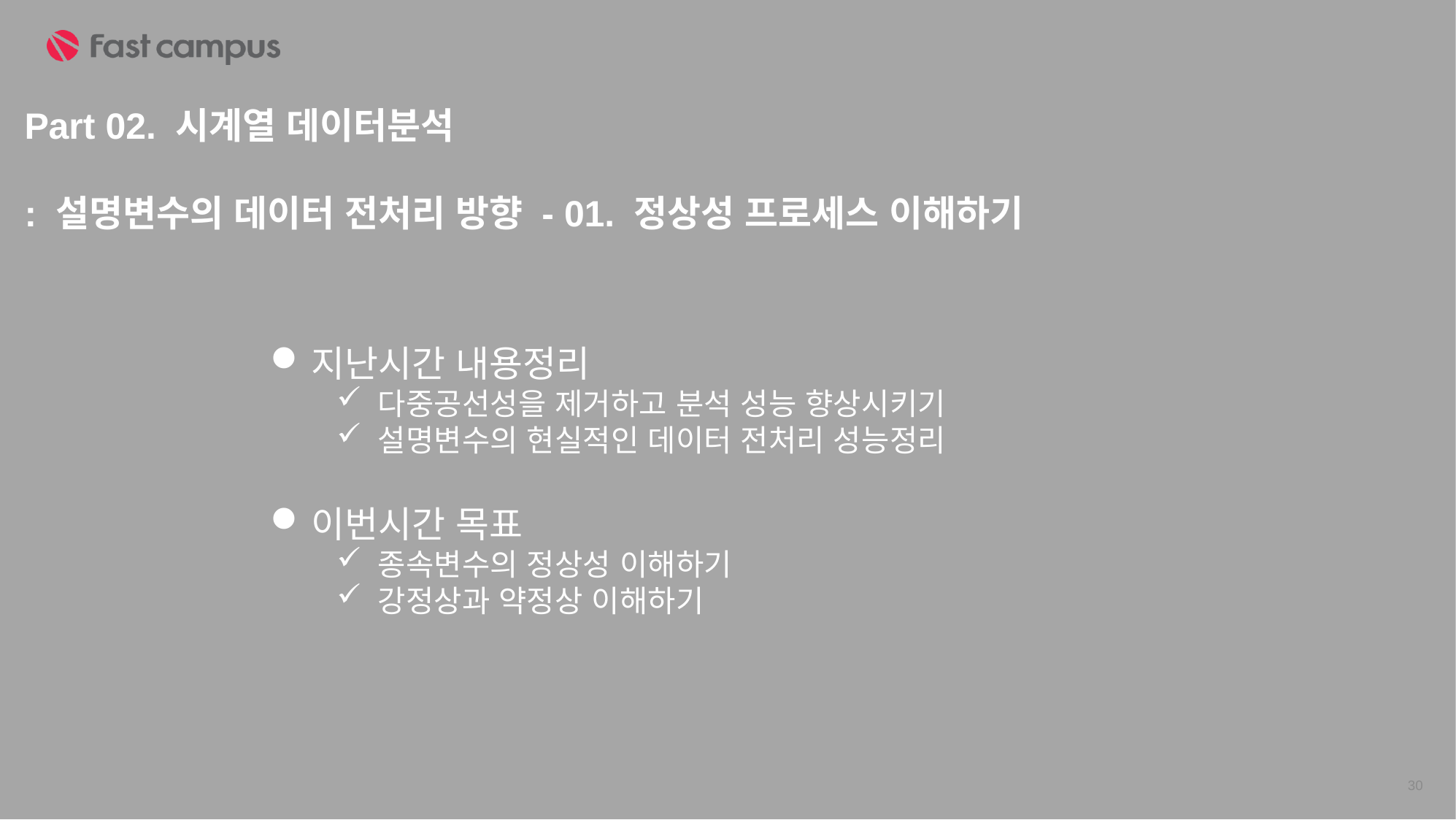

Part 02. 시계열 데이터분석

: 설명변수의 데이터 전처리 방향 - 01. 정상성 프로세스 이해하기
지난시간 내용정리
다중공선성을 제거하고 분석 성능 향상시키기
설명변수의 현실적인 데이터 전처리 성능정리

이번시간 목표
종속변수의 정상성 이해하기
강정상과 약정상 이해하기
30